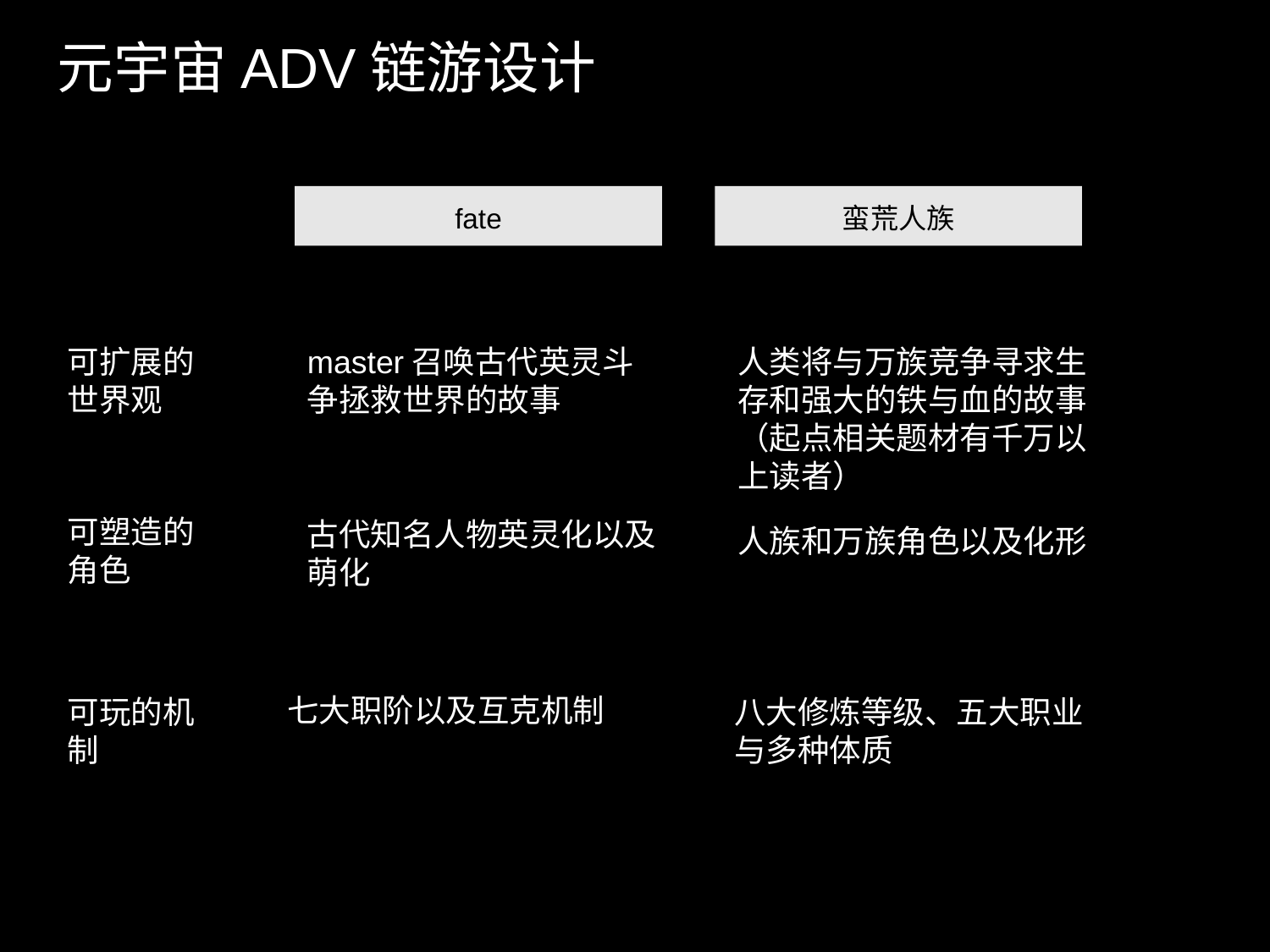

元宇宙ADV链游设计
fate
蛮荒人族
人类将与万族竞争寻求生存和强大的铁与血的故事（起点相关题材有千万以上读者）
可扩展的世界观
master召唤古代英灵斗争拯救世界的故事
可塑造的角色
古代知名人物英灵化以及萌化
人族和万族角色以及化形
七大职阶以及互克机制
可玩的机制
八大修炼等级、五大职业与多种体质